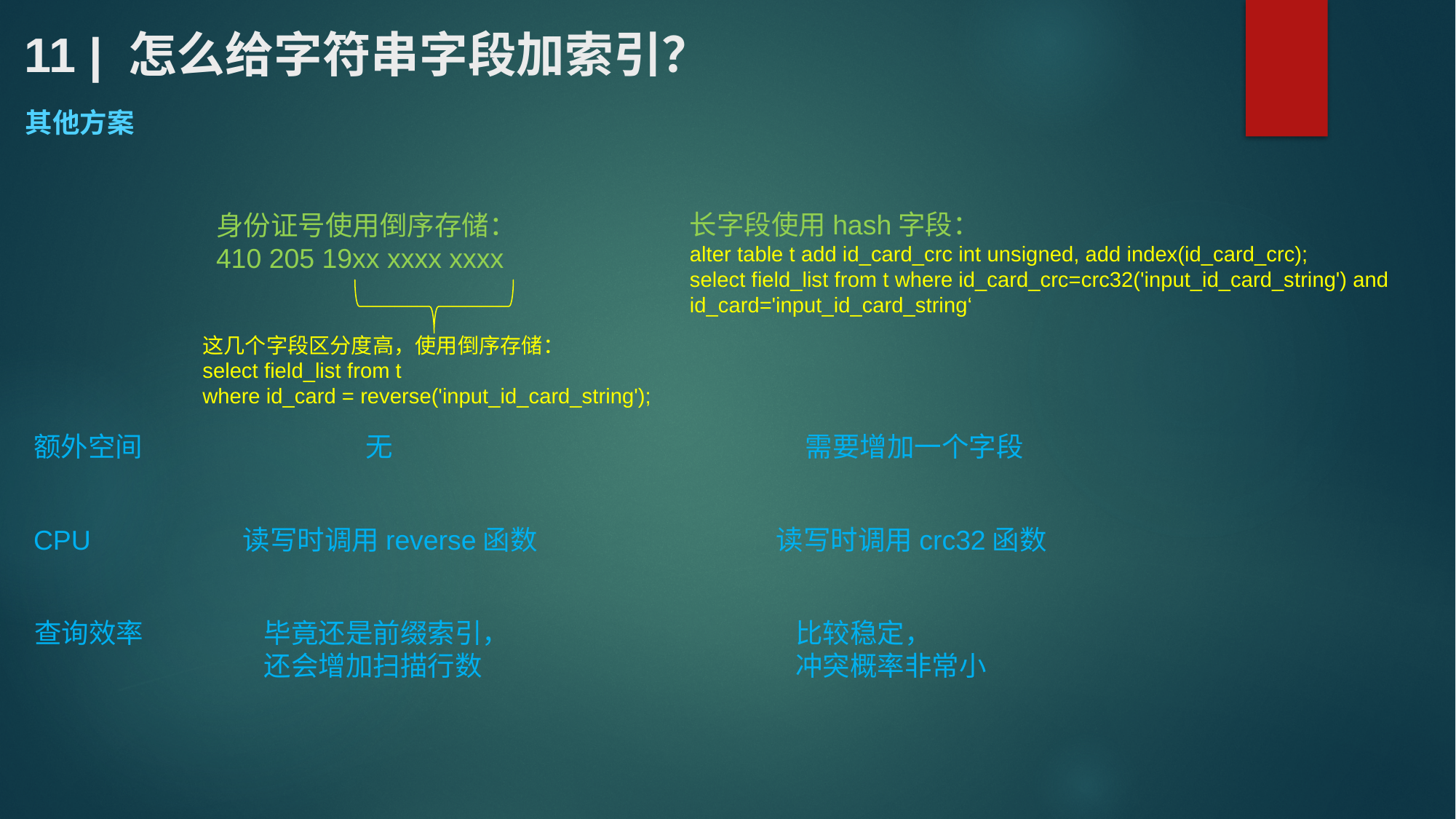

# 11 | 怎么给字符串字段加索引？
其他方案
长字段使用hash字段：
alter table t add id_card_crc int unsigned, add index(id_card_crc);
select field_list from t where id_card_crc=crc32('input_id_card_string') and id_card='input_id_card_string‘
身份证号使用倒序存储：
410 205 19xx xxxx xxxx

这几个字段区分度高，使用倒序存储：
select field_list from t
where id_card = reverse('input_id_card_string');
额外空间
无
需要增加一个字段
CPU
读写时调用reverse函数
读写时调用crc32函数
查询效率
毕竟还是前缀索引，
还会增加扫描行数
比较稳定，
冲突概率非常小